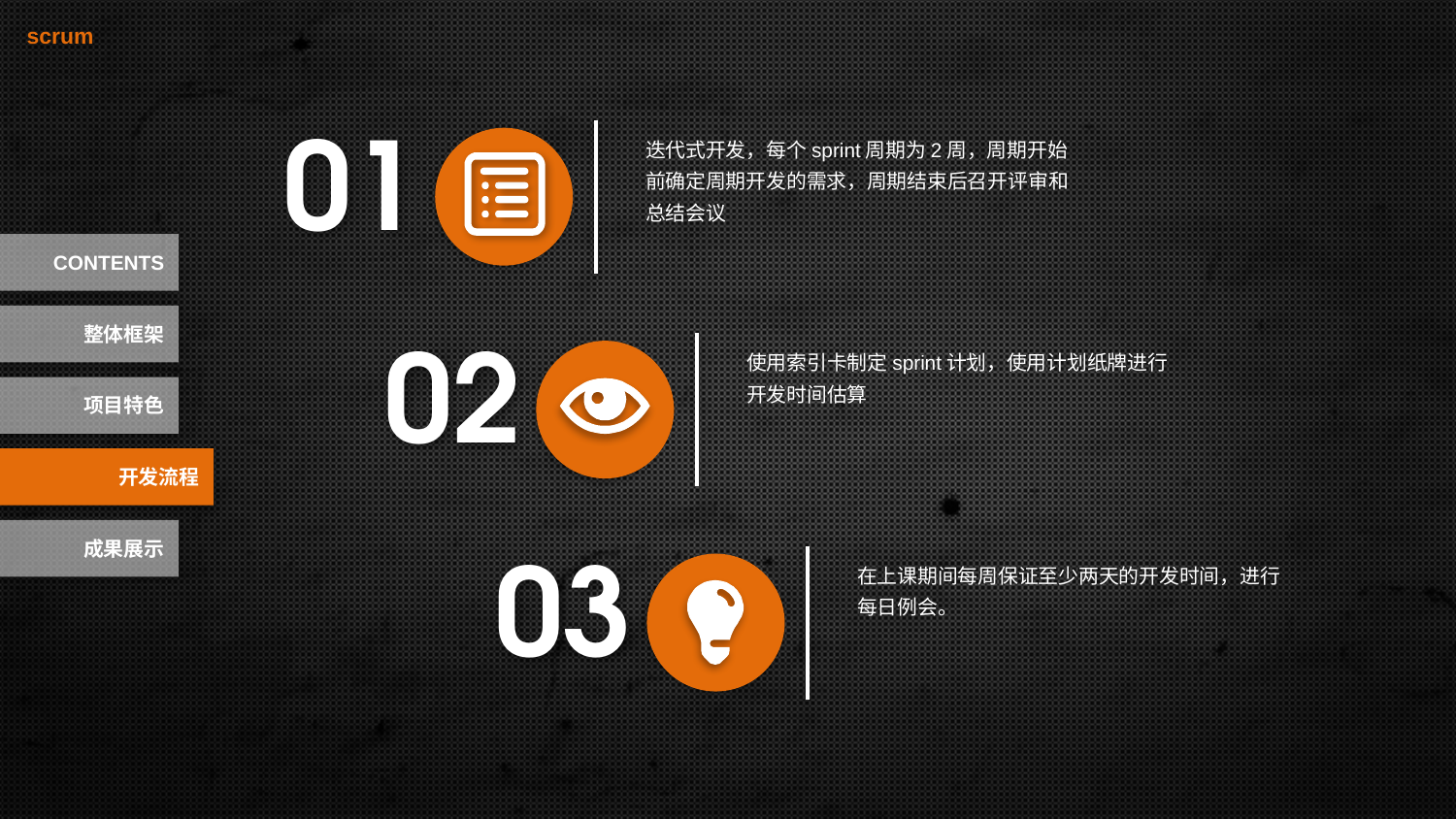

scrum

迭代式开发，每个sprint周期为2周，周期开始前确定周期开发的需求，周期结束后召开评审和总结会议
01

CONTENTS

整体框架
使用索引卡制定sprint计划，使用计划纸牌进行开发时间估算
02

项目特色

开发流程

成果展示
在上课期间每周保证至少两天的开发时间，进行每日例会。
03